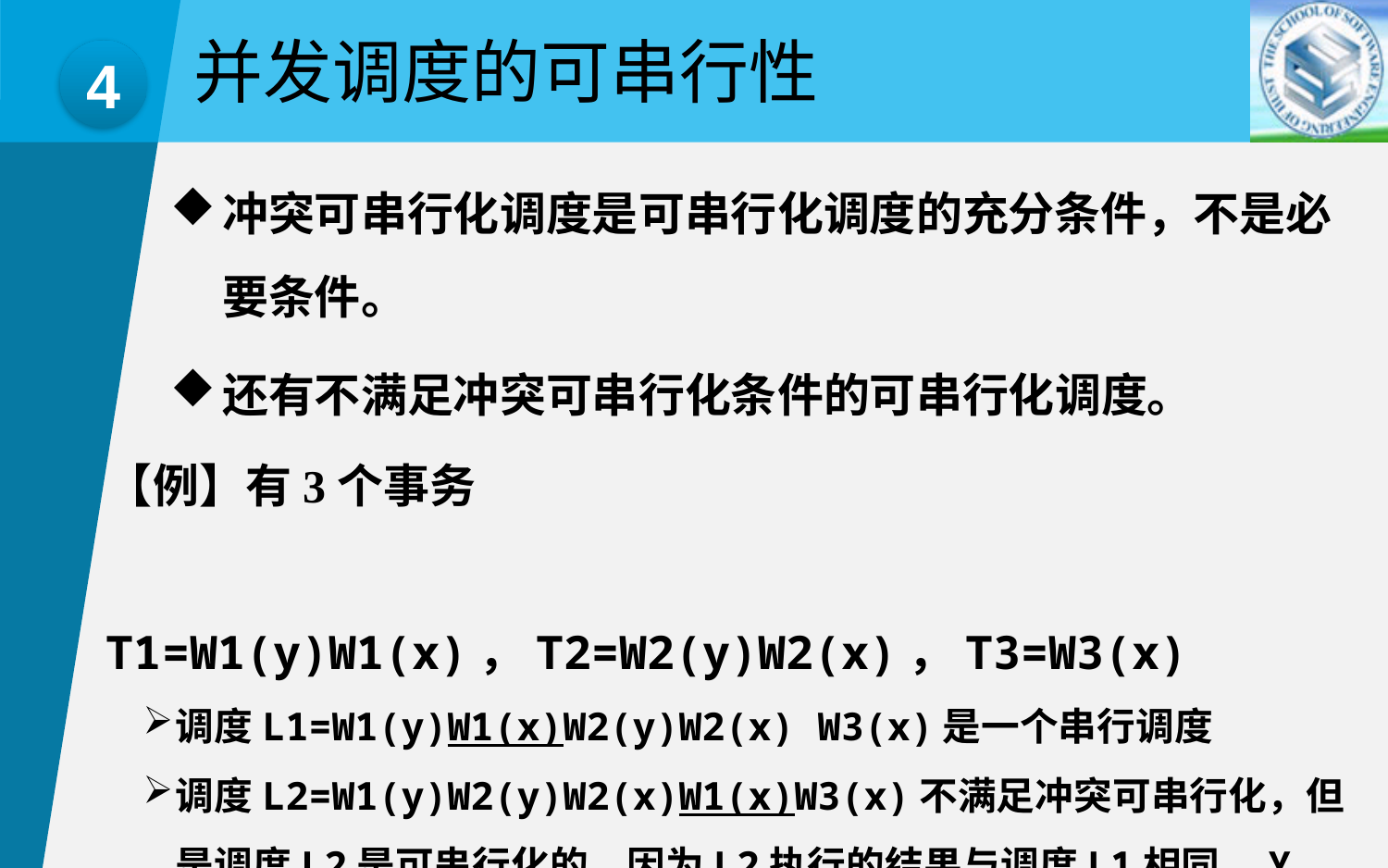

并发调度的可串行性
4
冲突可串行化调度是可串行化调度的充分条件，不是必要条件。
还有不满足冲突可串行化条件的可串行化调度。
【例】有3个事务
       T1=W1(y)W1(x)，T2=W2(y)W2(x)，T3=W3(x)
调度L1=W1(y)W1(x)W2(y)W2(x) W3(x)是一个串行调度
调度L2=W1(y)W2(y)W2(x)W1(x)W3(x)不满足冲突可串行化，但是调度L2是可串行化的，因为L2执行的结果与调度L1相同，Y 的值都等于T2的值，X的值都等于T3的值